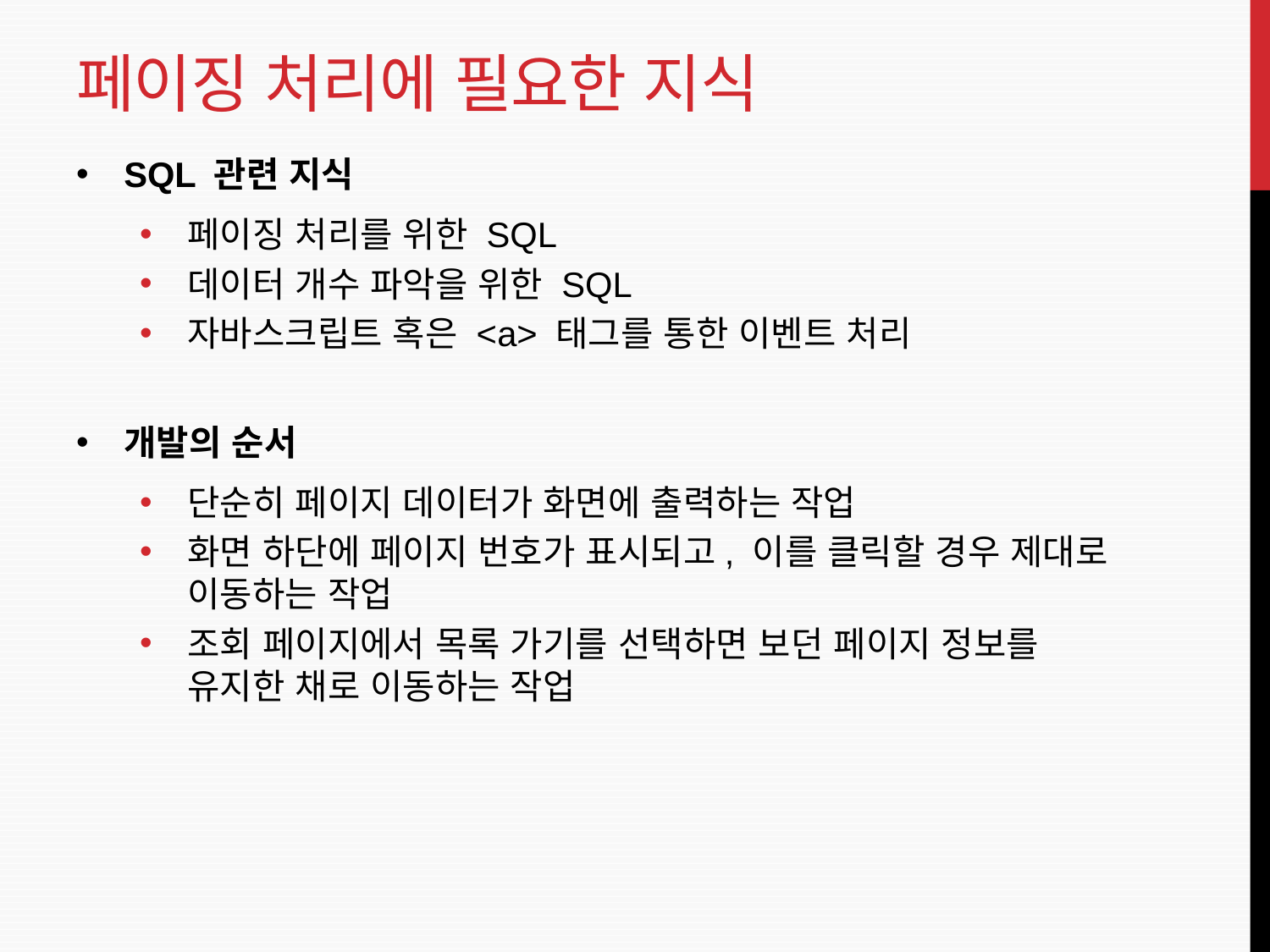

# 페이징 처리에 필요한 지식
SQL 관련 지식
페이징 처리를 위한 SQL
데이터 개수 파악을 위한 SQL
자바스크립트 혹은 <a> 태그를 통한 이벤트 처리

개발의 순서
단순히 페이지 데이터가 화면에 출력하는 작업
화면 하단에 페이지 번호가 표시되고, 이를 클릭할 경우 제대로 이동하는 작업
조회 페이지에서 목록 가기를 선택하면 보던 페이지 정보를 유지한 채로 이동하는 작업